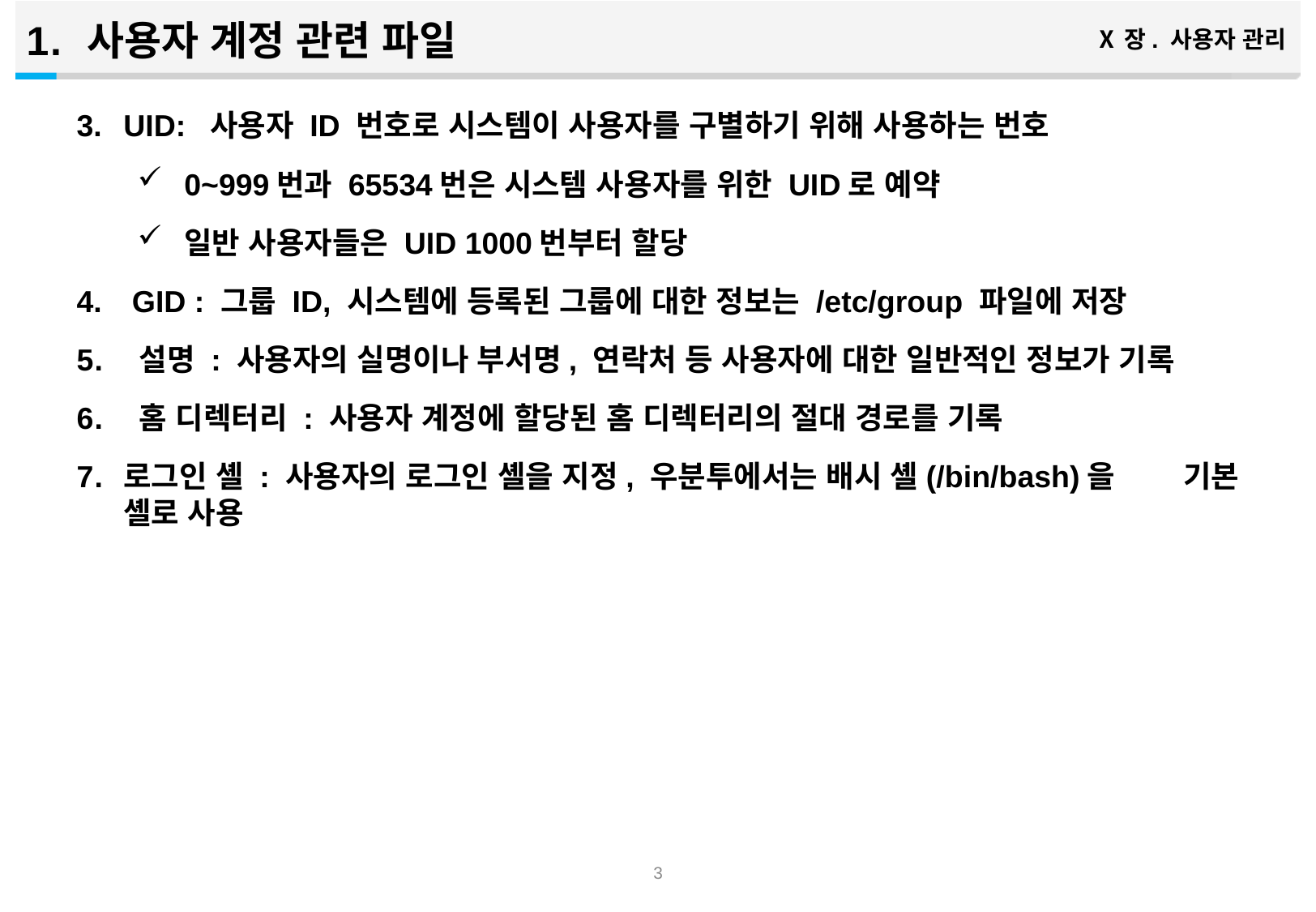

사용자 계정 관련 파일
Ⅹ장. 사용자 관리
UID:  사용자 ID 번호로 시스템이 사용자를 구별하기 위해 사용하는 번호
0~999번과 65534번은 시스템 사용자를 위한 UID로 예약
일반 사용자들은 UID 1000번부터 할당
 GID : 그룹 ID, 시스템에 등록된 그룹에 대한 정보는 /etc/group 파일에 저장
 설명 : 사용자의 실명이나 부서명, 연락처 등 사용자에 대한 일반적인 정보가 기록
 홈 디렉터리 : 사용자 계정에 할당된 홈 디렉터리의 절대 경로를 기록
로그인 셸 : 사용자의 로그인 셸을 지정, 우분투에서는 배시 셸(/bin/bash)을        기본 셸로 사용
3